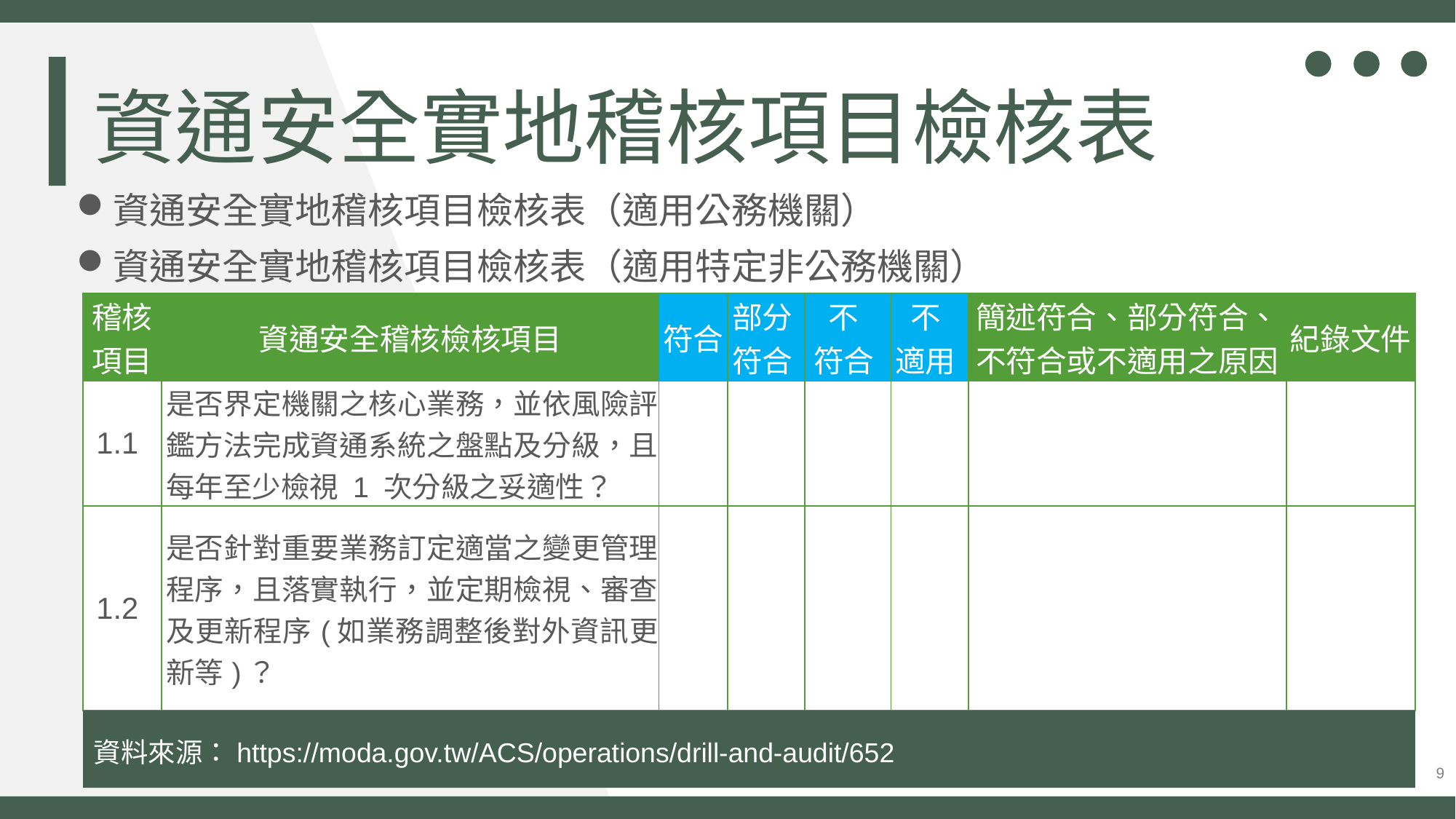

資通安全實地稽核項目檢核表
資通安全實地稽核項目檢核表（適用公務機關）
資通安全實地稽核項目檢核表（適用特定非公務機關）
| 稽核項目 | 資通安全稽核檢核項目 | 符合 | 部分符合 | 不 符合 | 不 適用 | 簡述符合、部分符合、不符合或不適用之原因 | 紀錄文件 |
| --- | --- | --- | --- | --- | --- | --- | --- |
| 1.1 | 是否界定機關之核心業務，並依風險評鑑方法完成資通系統之盤點及分級，且每年至少檢視 1 次分級之妥適性？ |  |  |  |  |  |  |
| 1.2 | 是否針對重要業務訂定適當之變更管理程序，且落實執行，並定期檢視、審查及更新程序(如業務調整後對外資訊更新等)？ |  |  |  |  |  |  |

資料來源：https://moda.gov.tw/ACS/operations/drill-and-audit/652
9